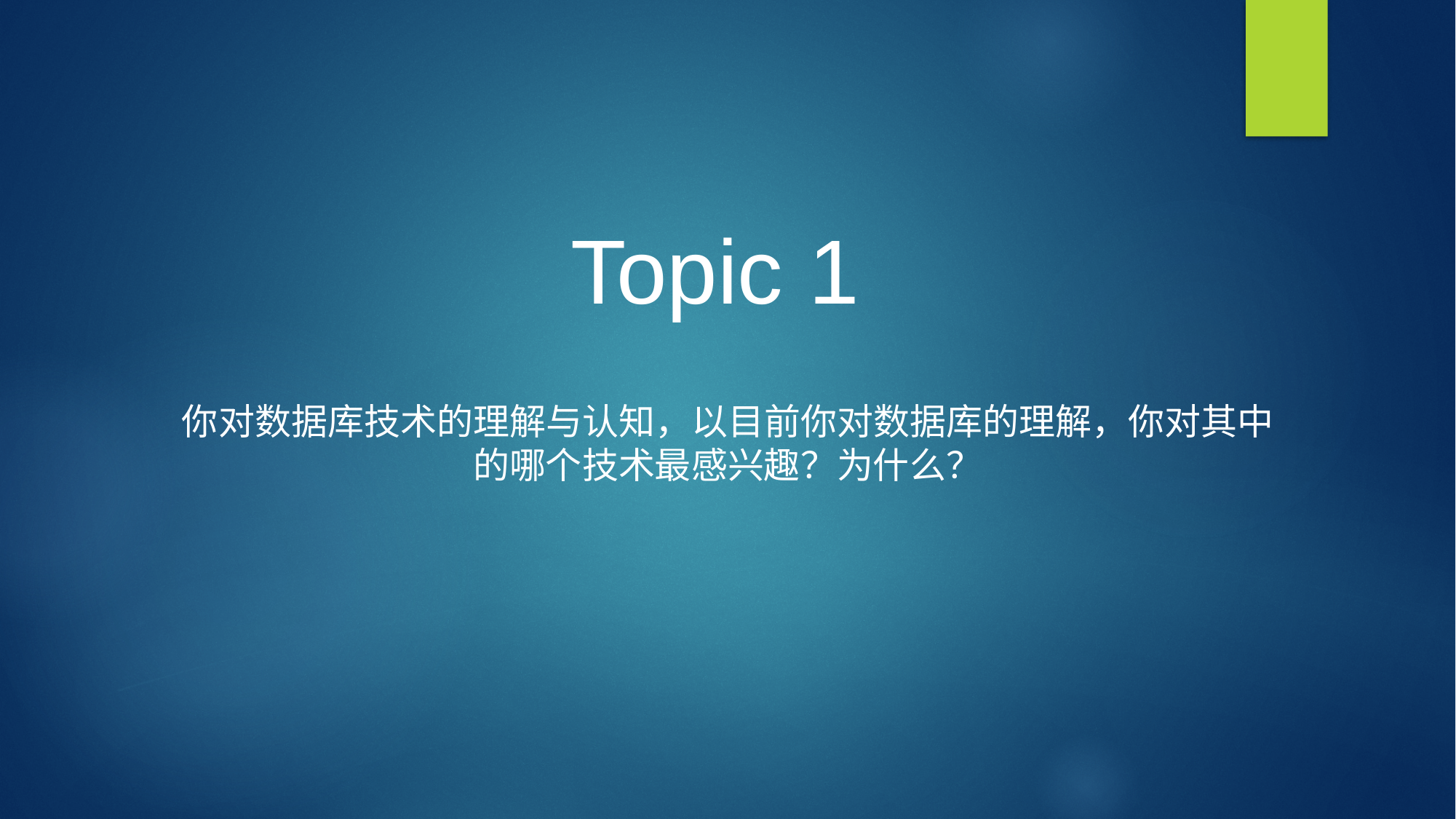

Topic 1
# 你对数据库技术的理解与认知，以目前你对数据库的理解，你对其中的哪个技术最感兴趣？为什么？